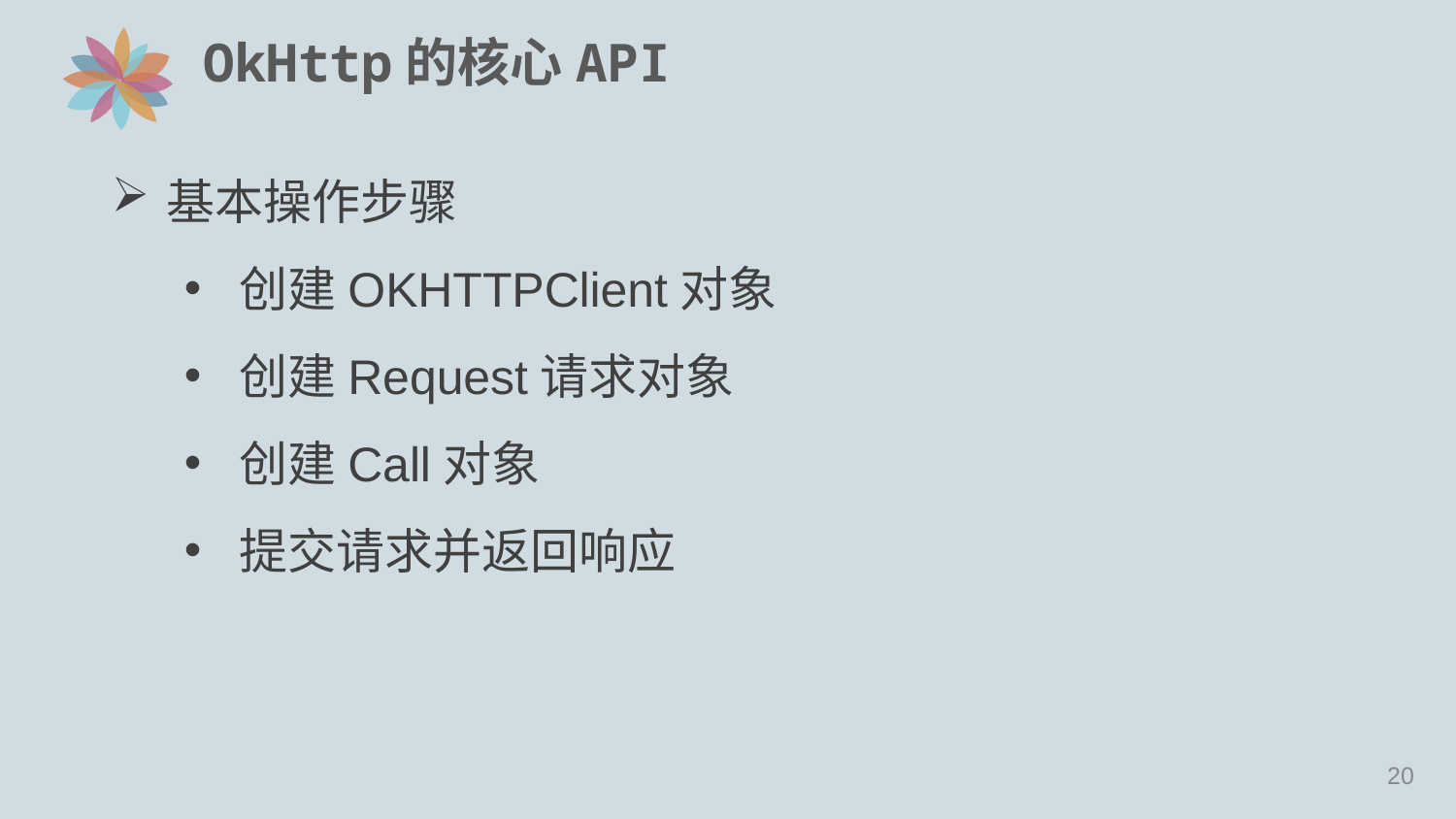

# OkHttp的核心API
基本操作步骤
创建OKHTTPClient对象
创建Request请求对象
创建Call对象
提交请求并返回响应
20